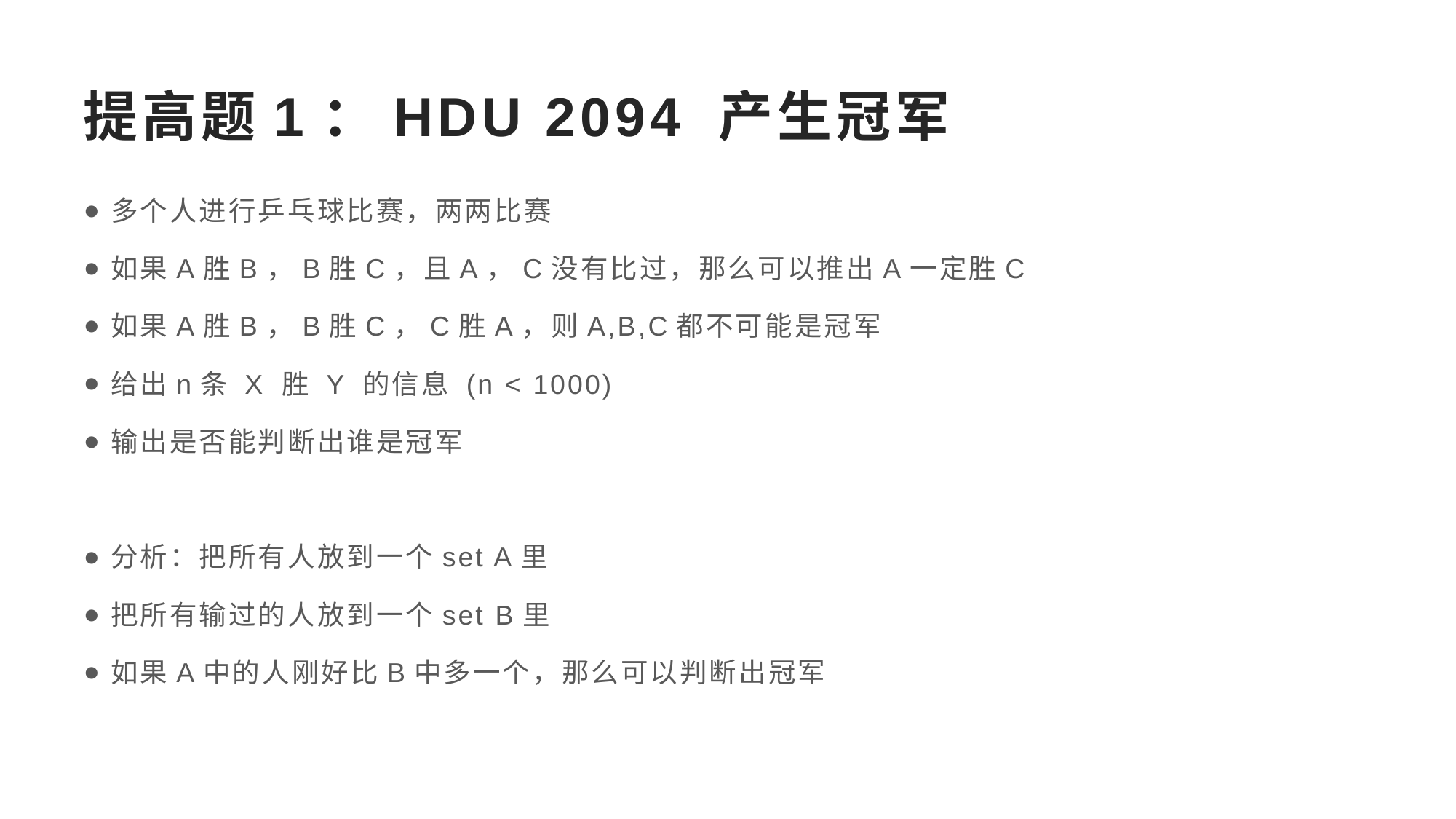

# 提高题1：HDU 2094 产生冠军
多个人进行乒乓球比赛，两两比赛
如果A胜B，B胜C，且A，C没有比过，那么可以推出A一定胜C
如果A胜B，B胜C，C胜A，则A,B,C都不可能是冠军
给出n条 X 胜 Y 的信息 (n < 1000)
输出是否能判断出谁是冠军

分析：把所有人放到一个set A里
把所有输过的人放到一个set B里
如果A中的人刚好比B中多一个，那么可以判断出冠军